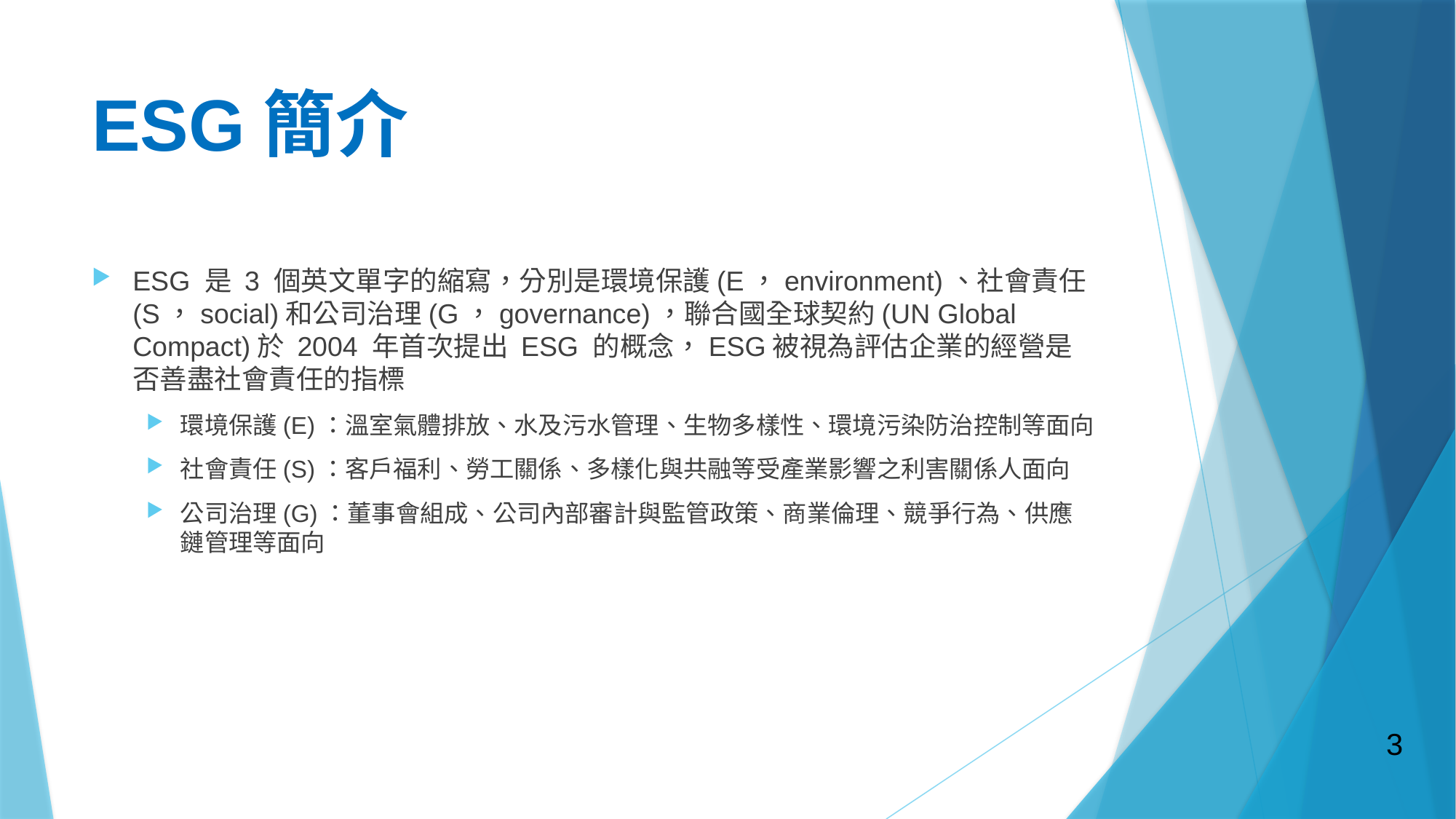

# ESG簡介
ESG 是 3 個英文單字的縮寫，分別是環境保護(E，environment)、社會責任(S，social)和公司治理(G，governance)，聯合國全球契約(UN Global Compact)於 2004 年首次提出 ESG 的概念，ESG被視為評估企業的經營是否善盡社會責任的指標
環境保護(E)：溫室氣體排放、水及污水管理、生物多樣性、環境污染防治控制等面向
社會責任(S)：客戶福利、勞工關係、多樣化與共融等受產業影響之利害關係人面向
公司治理(G)：董事會組成、公司內部審計與監管政策、商業倫理、競爭行為、供應鏈管理等面向
3